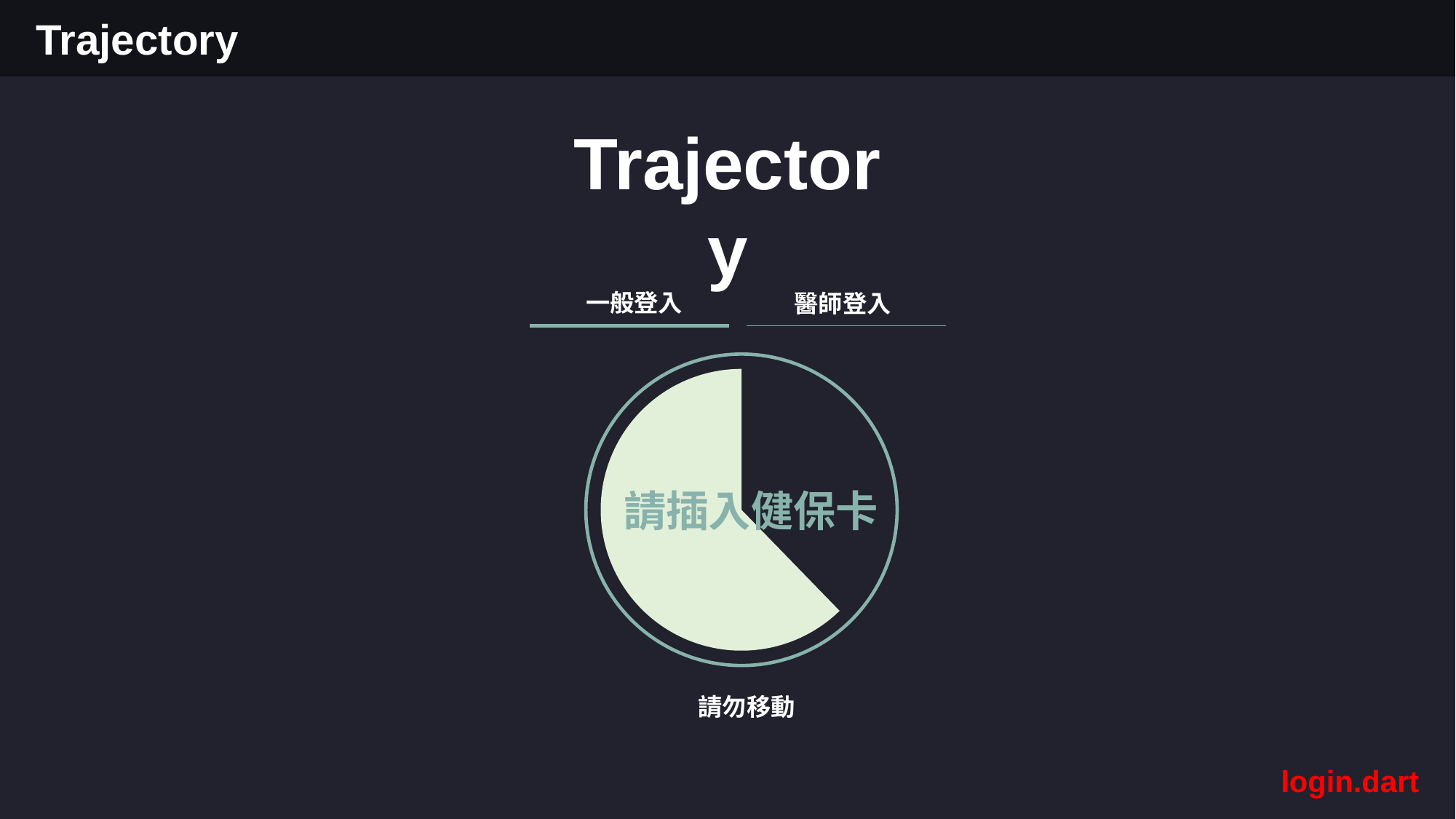

Trajectory

Trajectory
一般登入
醫師登入

請插入健保卡
請勿移動
login.dart